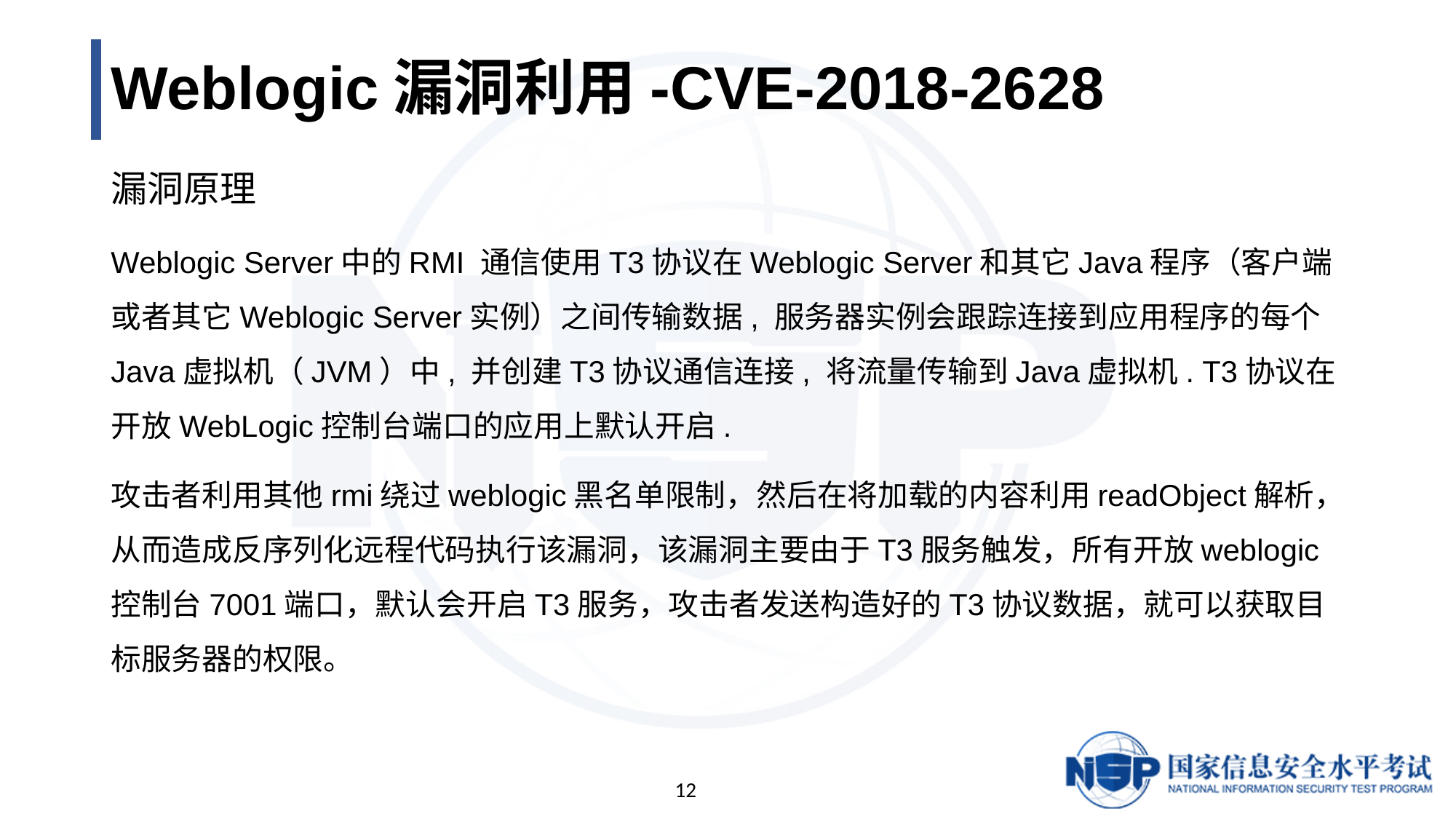

# Weblogic漏洞利用-CVE-2018-2628
漏洞原理
Weblogic Server中的RMI 通信使用T3协议在Weblogic Server和其它Java程序（客户端或者其它Weblogic Server实例）之间传输数据, 服务器实例会跟踪连接到应用程序的每个Java虚拟机（JVM）中, 并创建T3协议通信连接, 将流量传输到Java虚拟机. T3协议在开放WebLogic控制台端口的应用上默认开启.
攻击者利用其他rmi绕过weblogic黑名单限制，然后在将加载的内容利用readObject解析，从而造成反序列化远程代码执行该漏洞，该漏洞主要由于T3服务触发，所有开放weblogic控制台7001端口，默认会开启T3服务，攻击者发送构造好的T3协议数据，就可以获取目标服务器的权限。